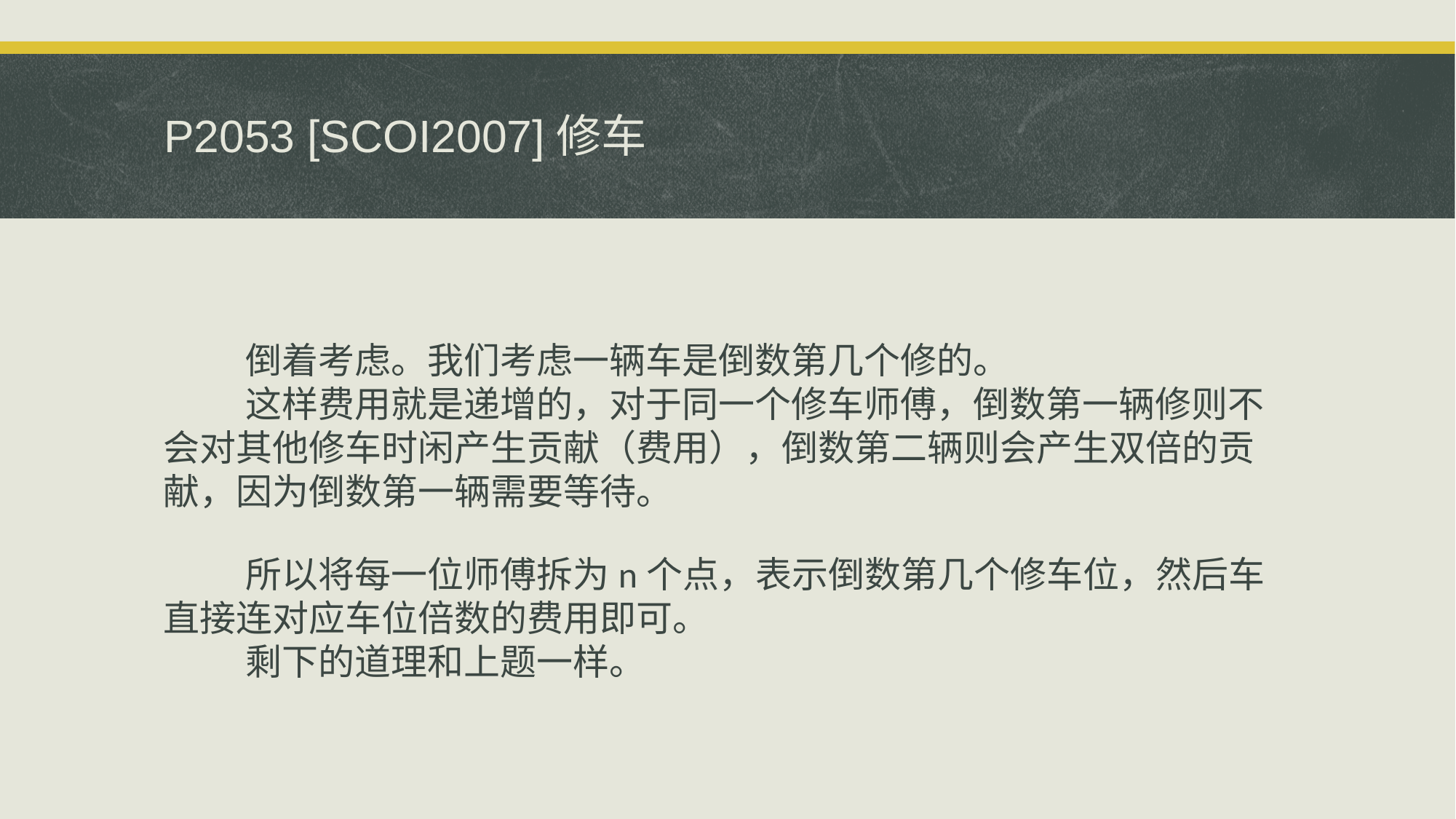

# P2053 [SCOI2007]修车
         倒着考虑。我们考虑一辆车是倒数第几个修的。
         这样费用就是递增的，对于同一个修车师傅，倒数第一辆修则不会对其他修车时闲产生贡献（费用），倒数第二辆则会产生双倍的贡献，因为倒数第一辆需要等待。
         所以将每一位师傅拆为n个点，表示倒数第几个修车位，然后车直接连对应车位倍数的费用即可。
         剩下的道理和上题一样。